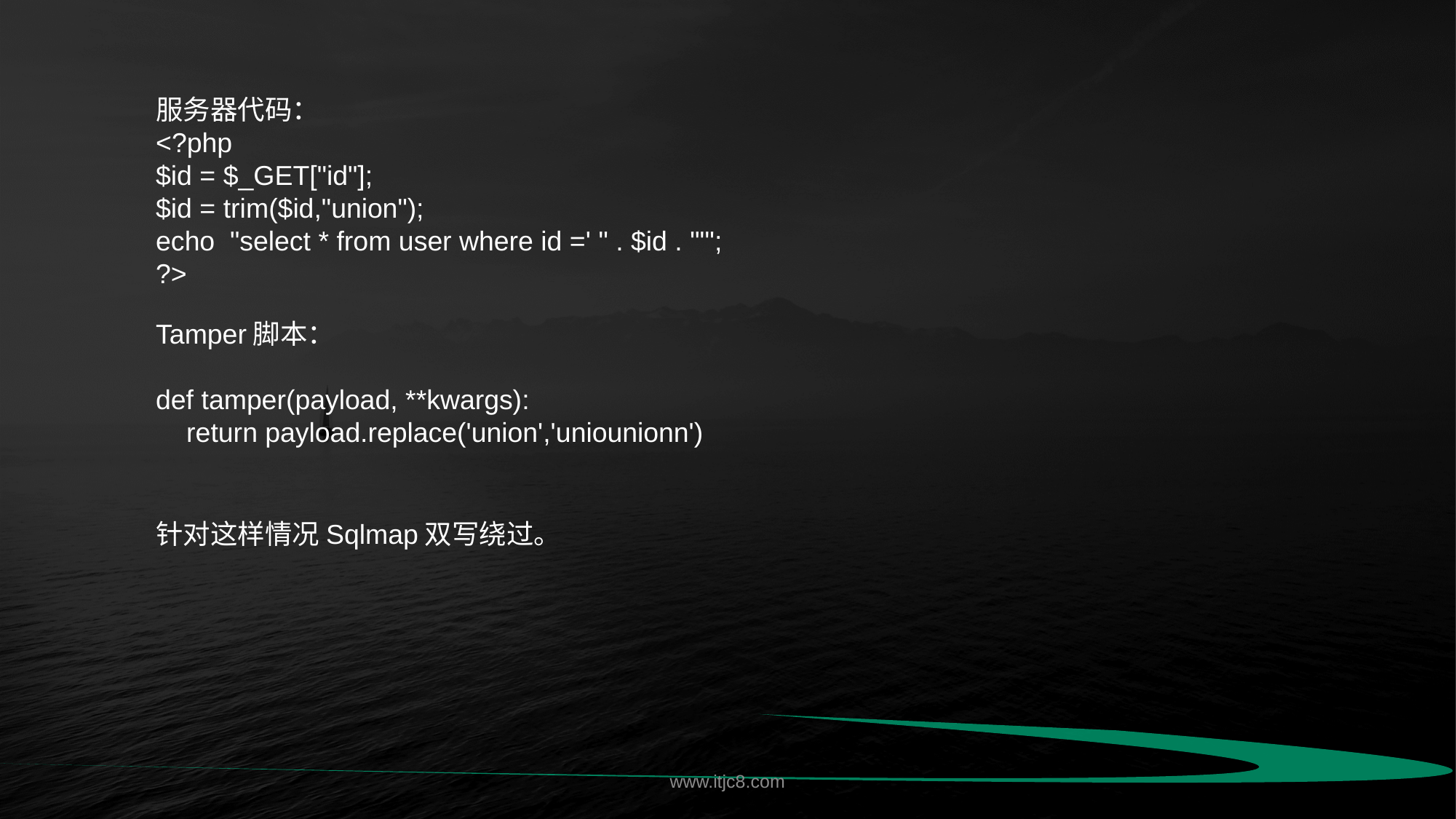

服务器代码：
<?php
$id = $_GET["id"];
$id = trim($id,"union");
echo  "select * from user where id =' " . $id . "'";
?>
Tamper脚本：

def tamper(payload, **kwargs):
    return payload.replace('union','uniounionn')
针对这样情况Sqlmap双写绕过。

www.itjc8.com